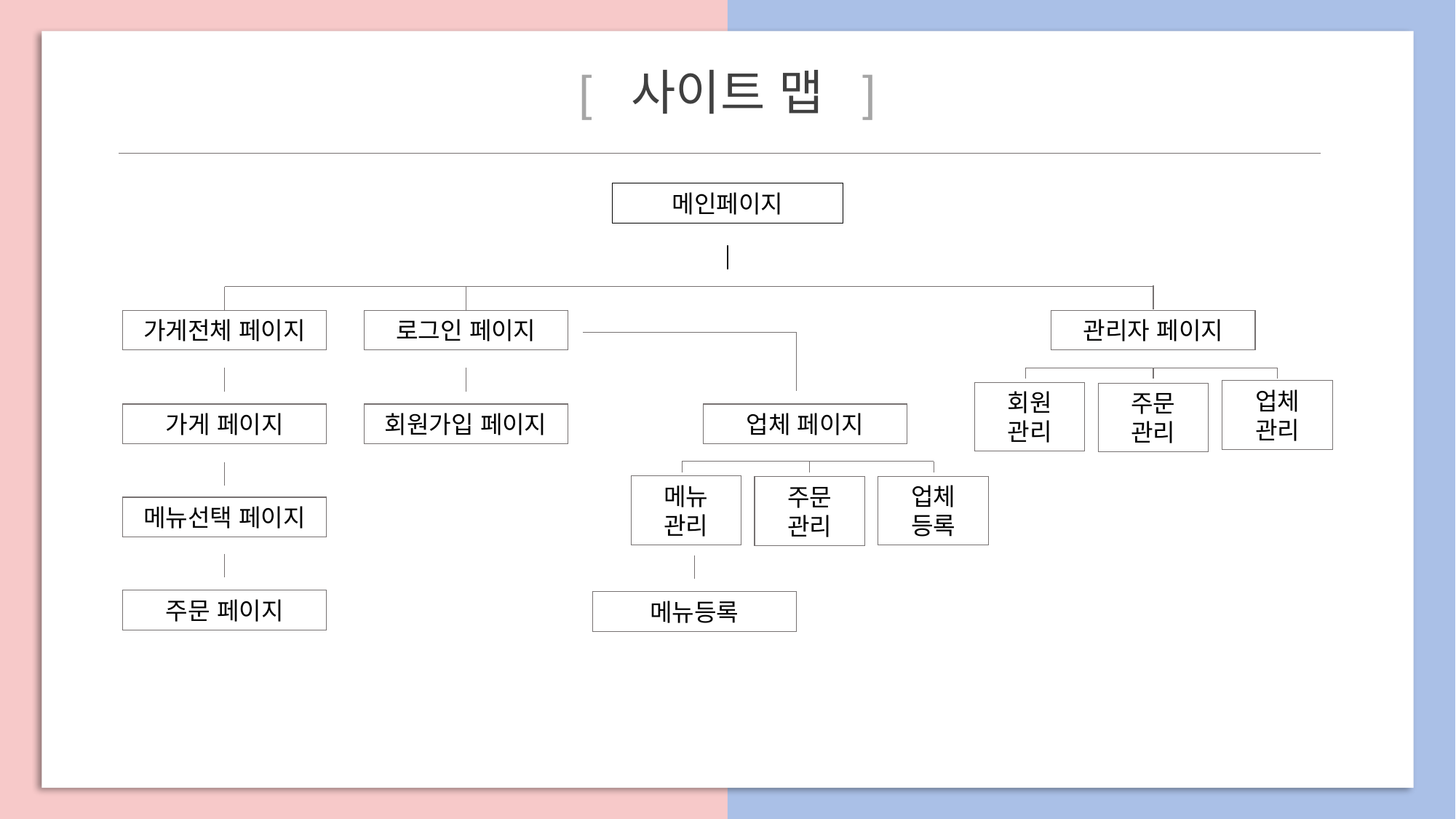

[  사이트 맵  ]
메인페이지
가게전체 페이지
로그인 페이지
관리자 페이지
업체
관리
회원
관리
주문
관리
가게 페이지
회원가입 페이지
업체 페이지
메뉴
관리
업체
등록
주문
관리
메뉴선택 페이지
주문 페이지
메뉴등록